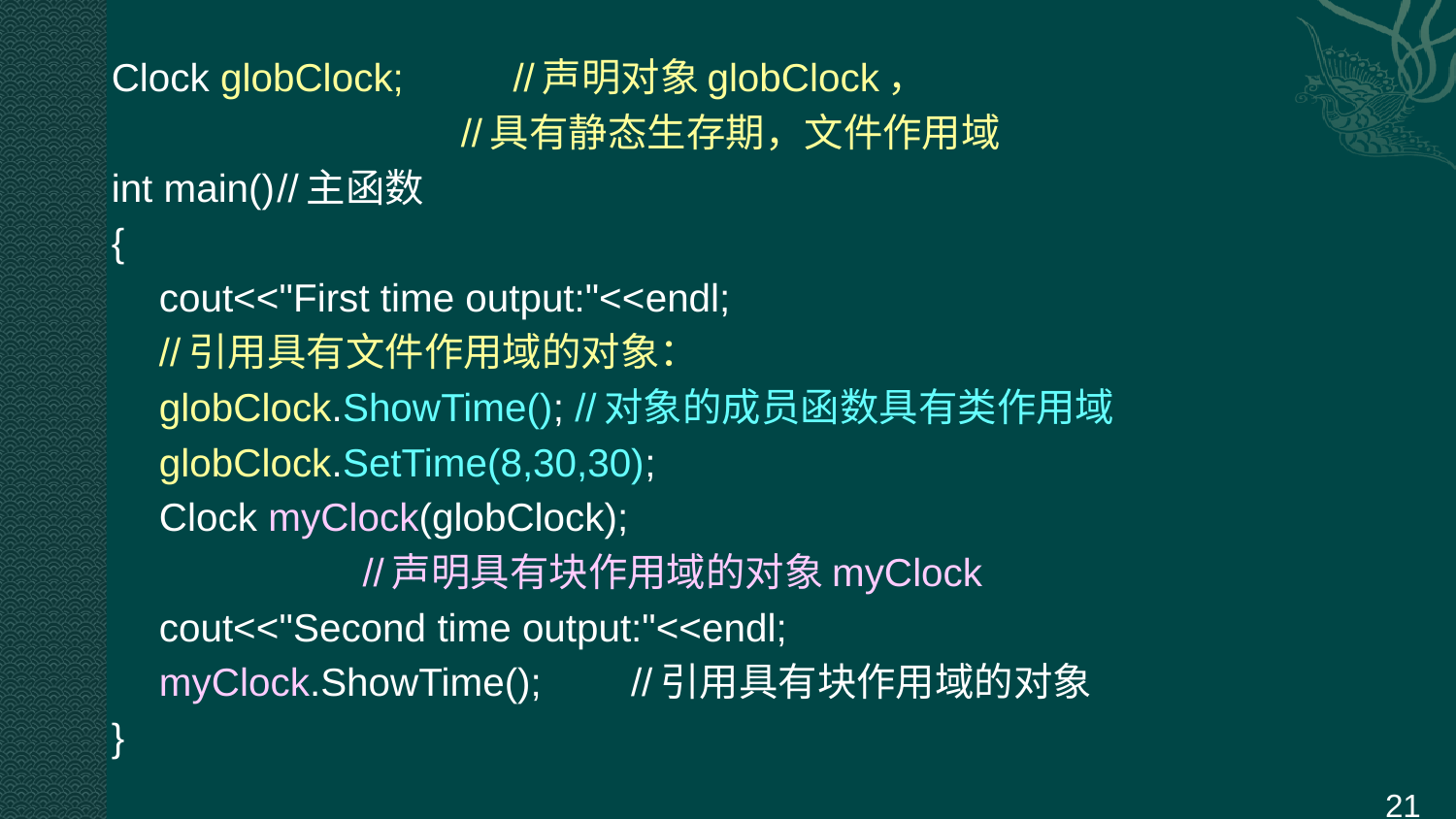

Clock globClock;	//声明对象globClock，
                                //具有静态生存期，文件作用域
int main()	//主函数
{
	cout<<"First time output:"<<endl;
	//引用具有文件作用域的对象：
	globClock.ShowTime(); //对象的成员函数具有类作用域
	globClock.SetTime(8,30,30);
	Clock myClock(globClock);
                       //声明具有块作用域的对象myClock
	cout<<"Second time output:"<<endl;
	myClock.ShowTime();	//引用具有块作用域的对象
}
21